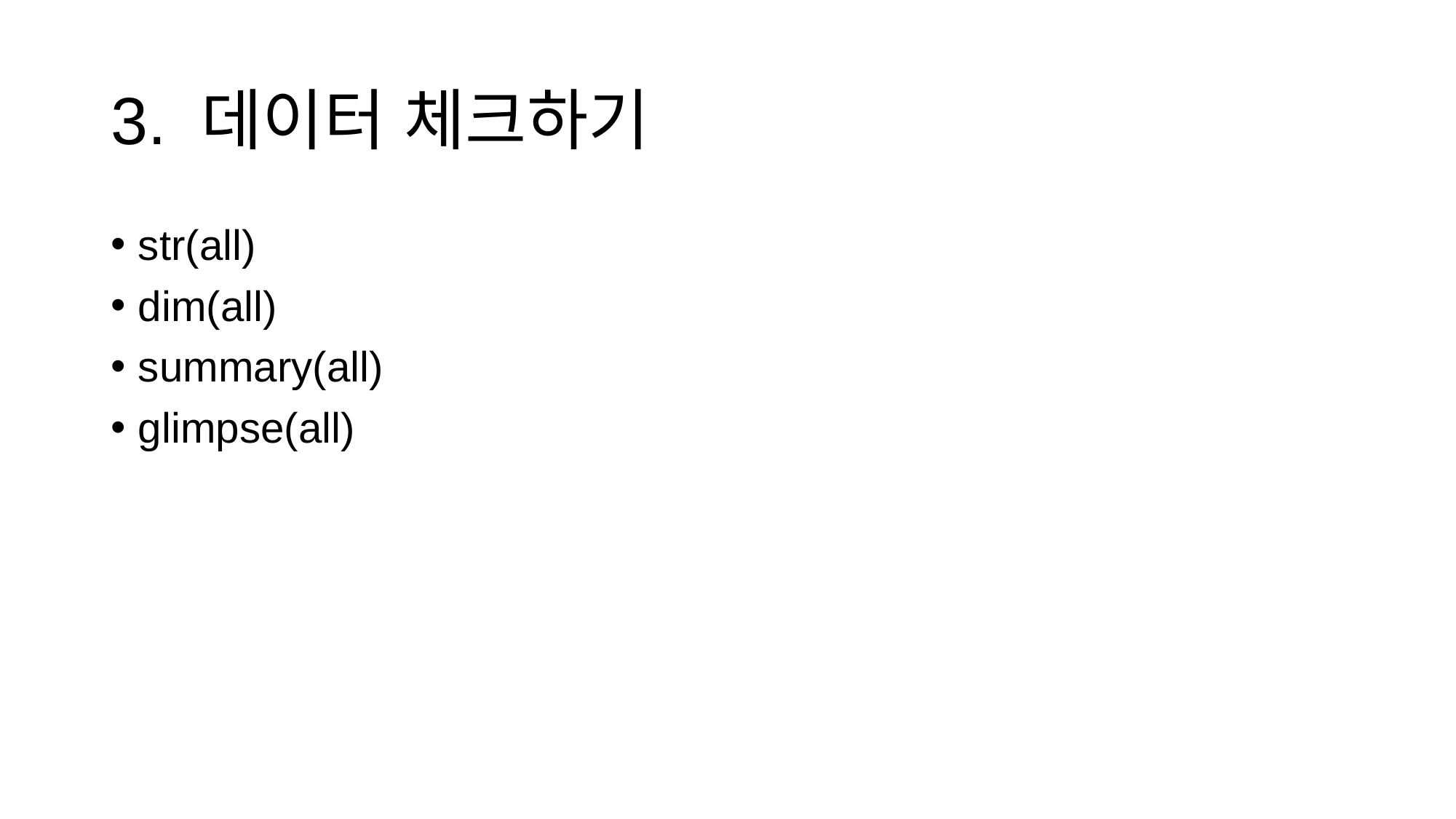

# 3. 데이터 체크하기
str(all)
dim(all)
summary(all)
glimpse(all)